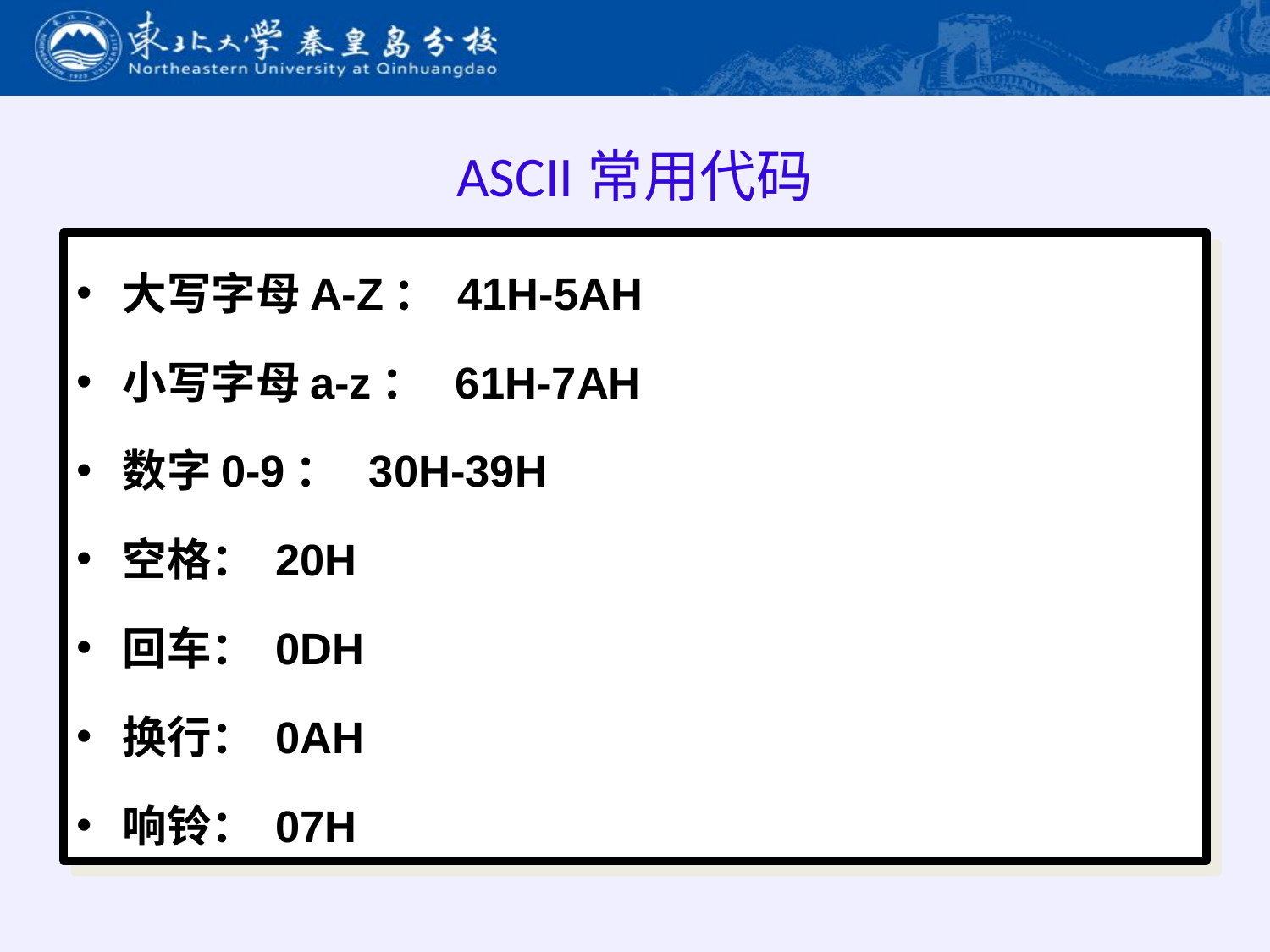

# ASCII常用代码
大写字母A-Z： 41H-5AH
小写字母a-z：  61H-7AH
数字0-9：  30H-39H
空格： 20H
回车： 0DH
换行： 0AH
响铃： 07H